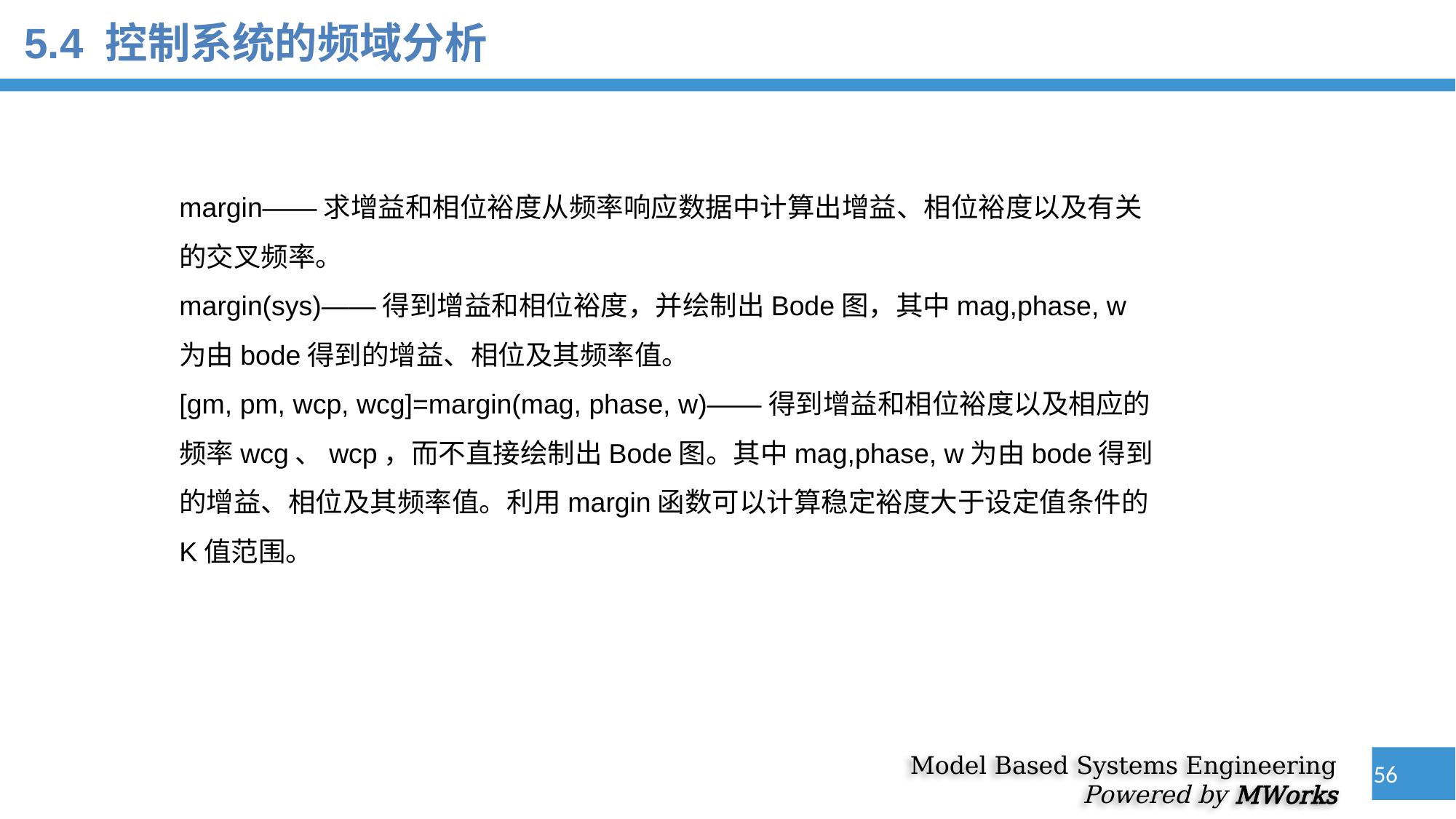

5.4 控制系统的频域分析
margin——求增益和相位裕度从频率响应数据中计算出增益、相位裕度以及有关的交叉频率。
margin(sys)——得到增益和相位裕度，并绘制出Bode图，其中mag,phase, w为由bode得到的增益、相位及其频率值。
[gm, pm, wcp, wcg]=margin(mag, phase, w)——得到增益和相位裕度以及相应的频率wcg、wcp，而不直接绘制出Bode图。其中mag,phase, w为由bode得到的增益、相位及其频率值。利用margin函数可以计算稳定裕度大于设定值条件的K值范围。